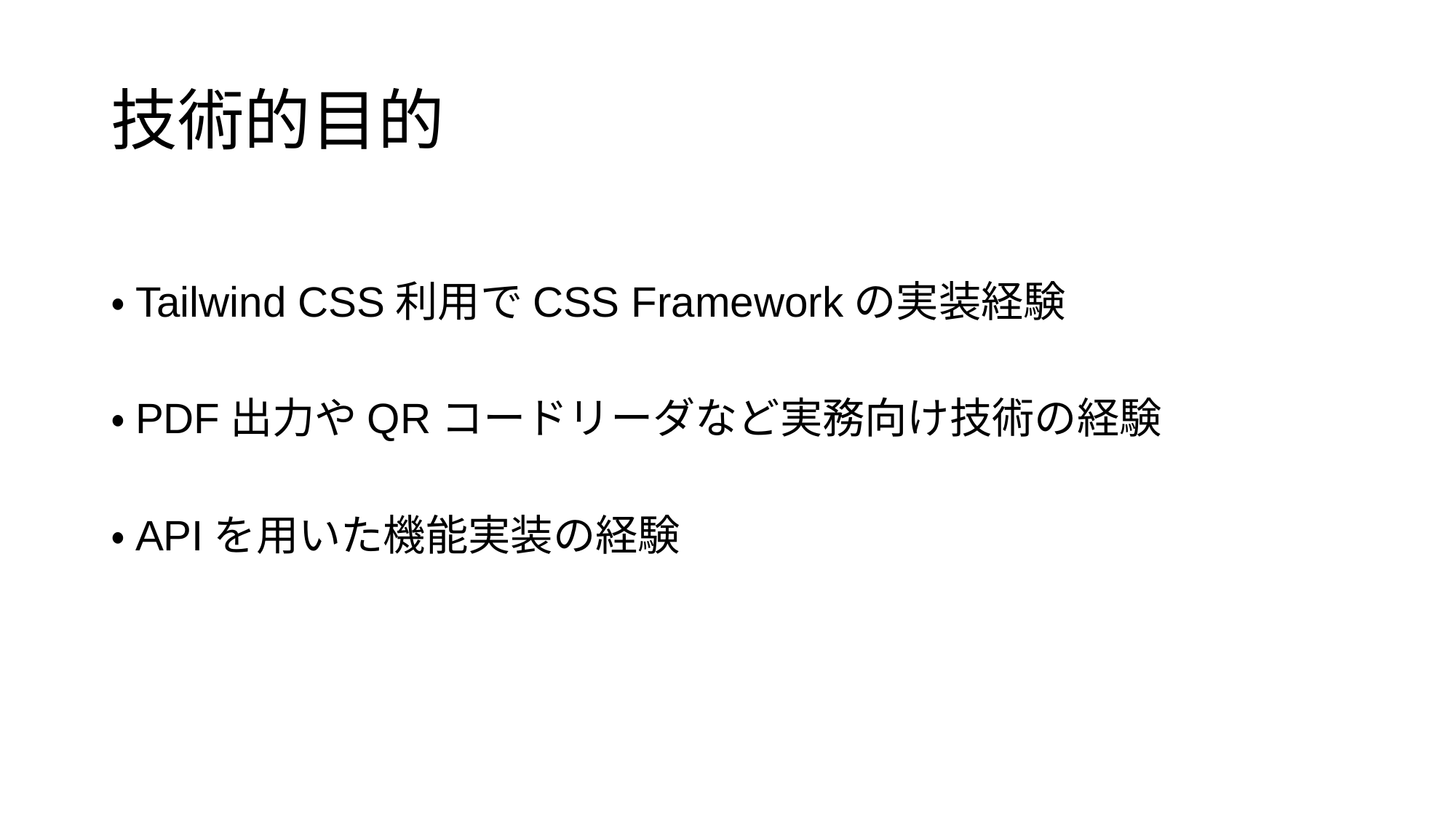

# 技術的目的
・Tailwind CSS利用でCSS Frameworkの実装経験
・PDF出力やQRコードリーダなど実務向け技術の経験
・APIを用いた機能実装の経験